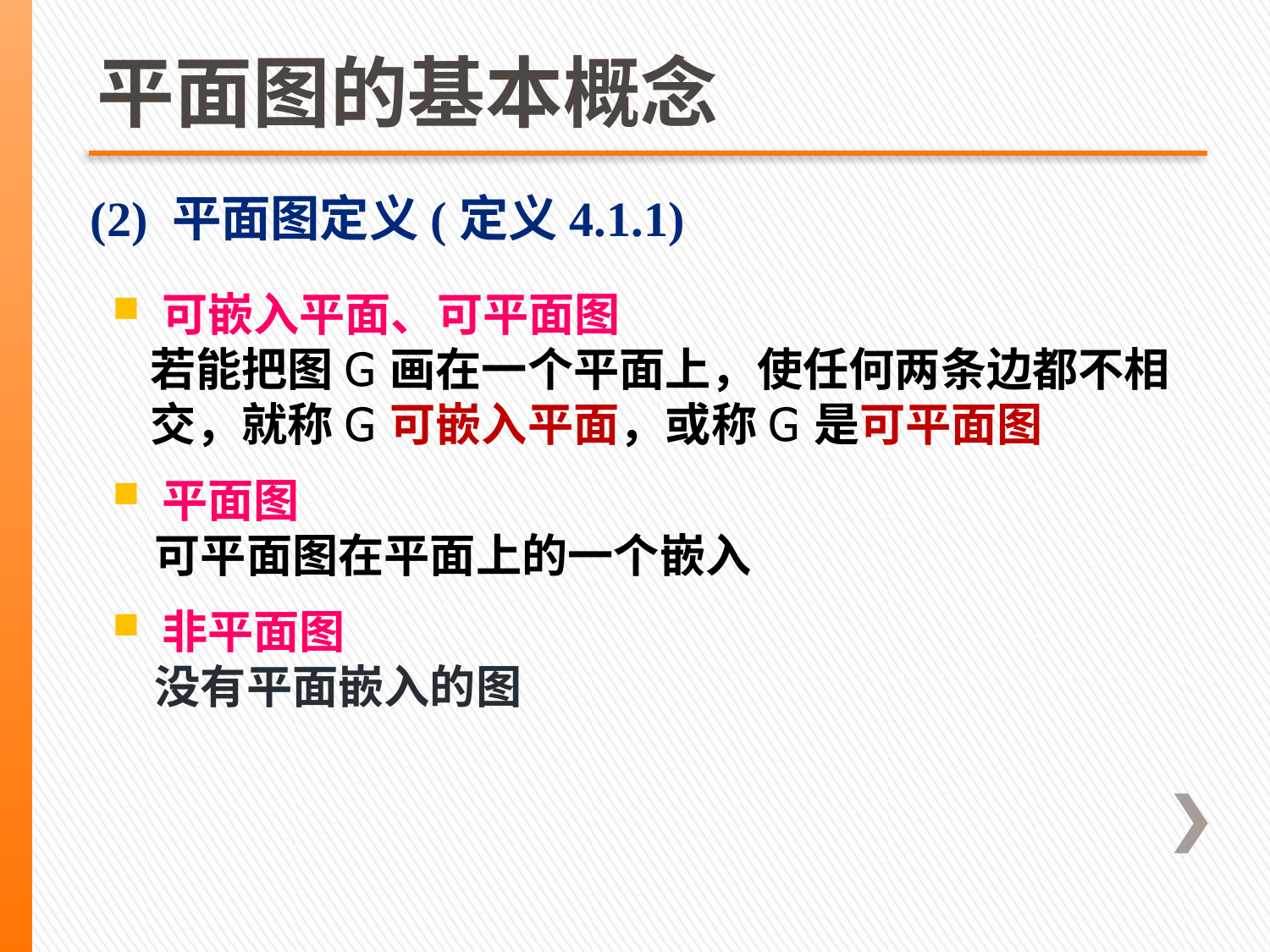

# 平面图的基本概念
(2) 平面图定义(定义4.1.1)

 可嵌入平面、可平面图
若能把图G画在一个平面上，使任何两条边都不相交，就称G可嵌入平面，或称G是可平面图
 平面图
   可平面图在平面上的一个嵌入
 非平面图
   没有平面嵌入的图